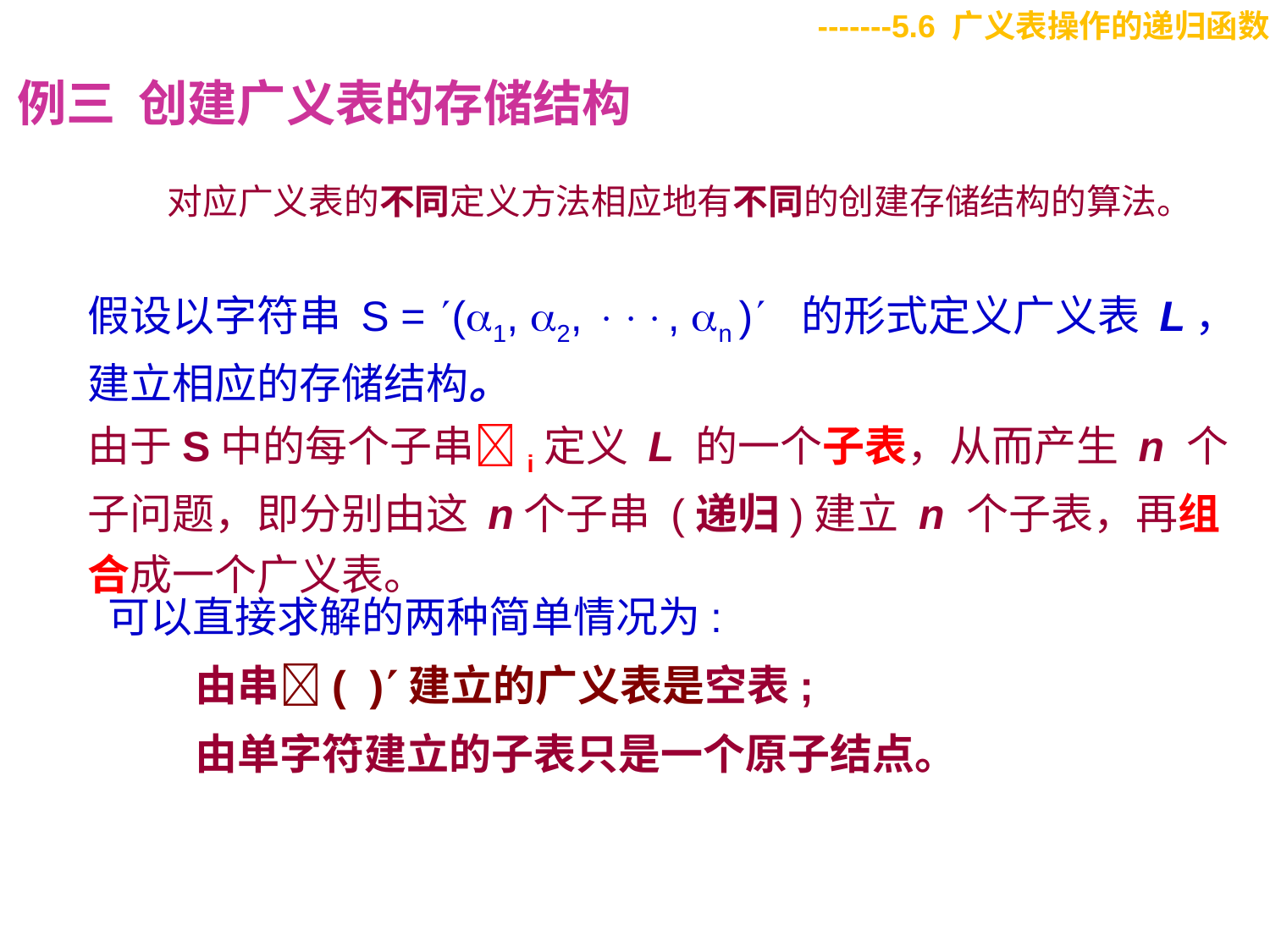

-------5.6 广义表操作的递归函数
例三  创建广义表的存储结构
对应广义表的不同定义方法相应地有不同的创建存储结构的算法。
假设以字符串 S = ′(α1, α2, ⋅⋅⋅, αn )′  的形式定义广义表 L，建立相应的存储结构。
由于S中的每个子串αi定义 L 的一个子表，从而产生 n 个子问题，即分别由这 n个子串 (递归)建立 n 个子表，再组合成一个广义表。
可以直接求解的两种简单情况为:
由串′(  )′建立的广义表是空表;
由单字符建立的子表只是一个原子结点。